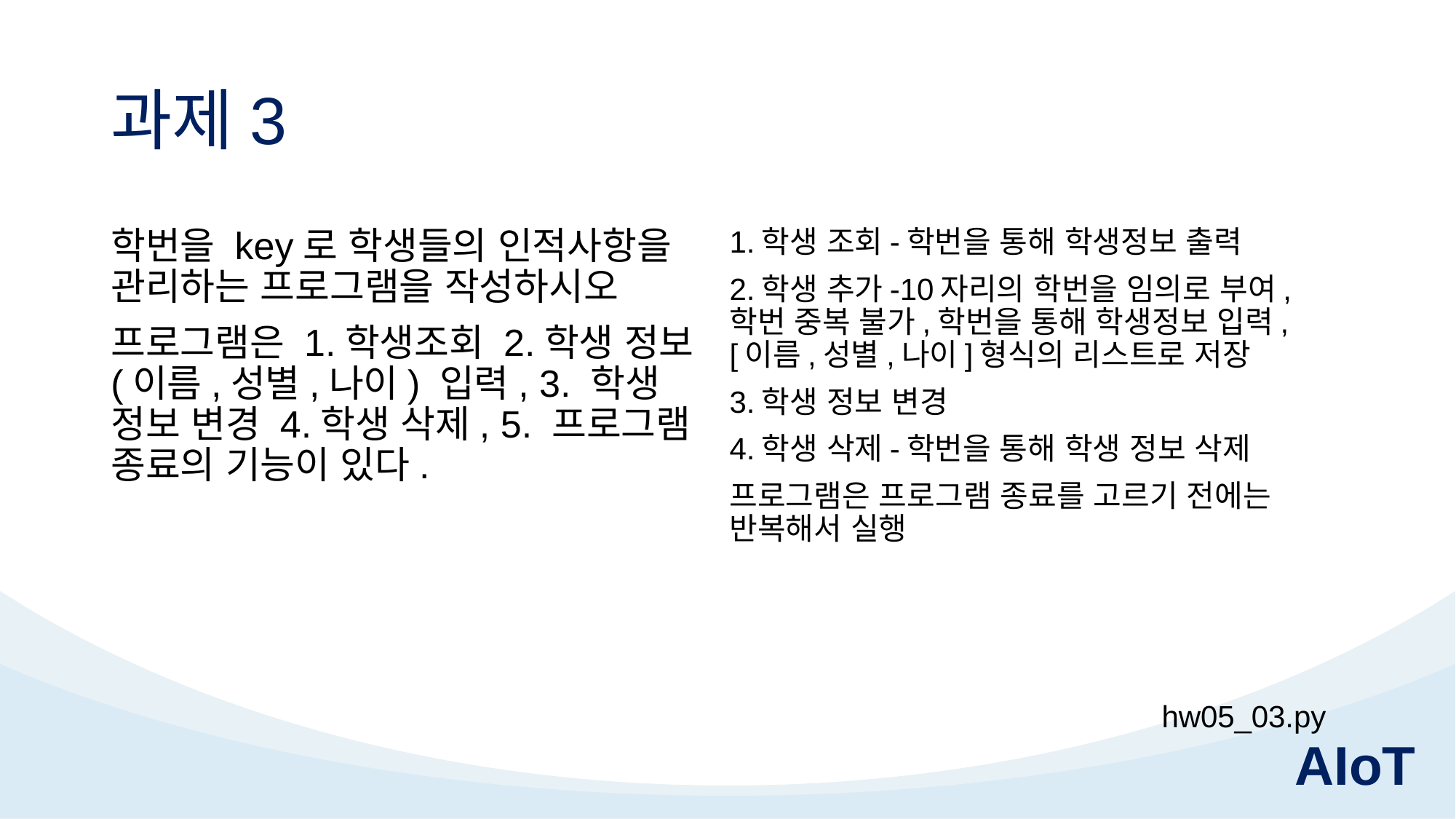

# 과제3
학번을 key로 학생들의 인적사항을 관리하는 프로그램을 작성하시오
프로그램은 1.학생조회 2.학생 정보(이름,성별,나이) 입력, 3. 학생 정보 변경 4.학생 삭제, 5. 프로그램 종료의 기능이 있다.
1.학생 조회-학번을 통해 학생정보 출력
2.학생 추가-10자리의 학번을 임의로 부여, 학번 중복 불가,학번을 통해 학생정보 입력, [이름,성별,나이]형식의 리스트로 저장
3.학생 정보 변경
4.학생 삭제-학번을 통해 학생 정보 삭제
프로그램은 프로그램 종료를 고르기 전에는 반복해서 실행

hw05_03.py